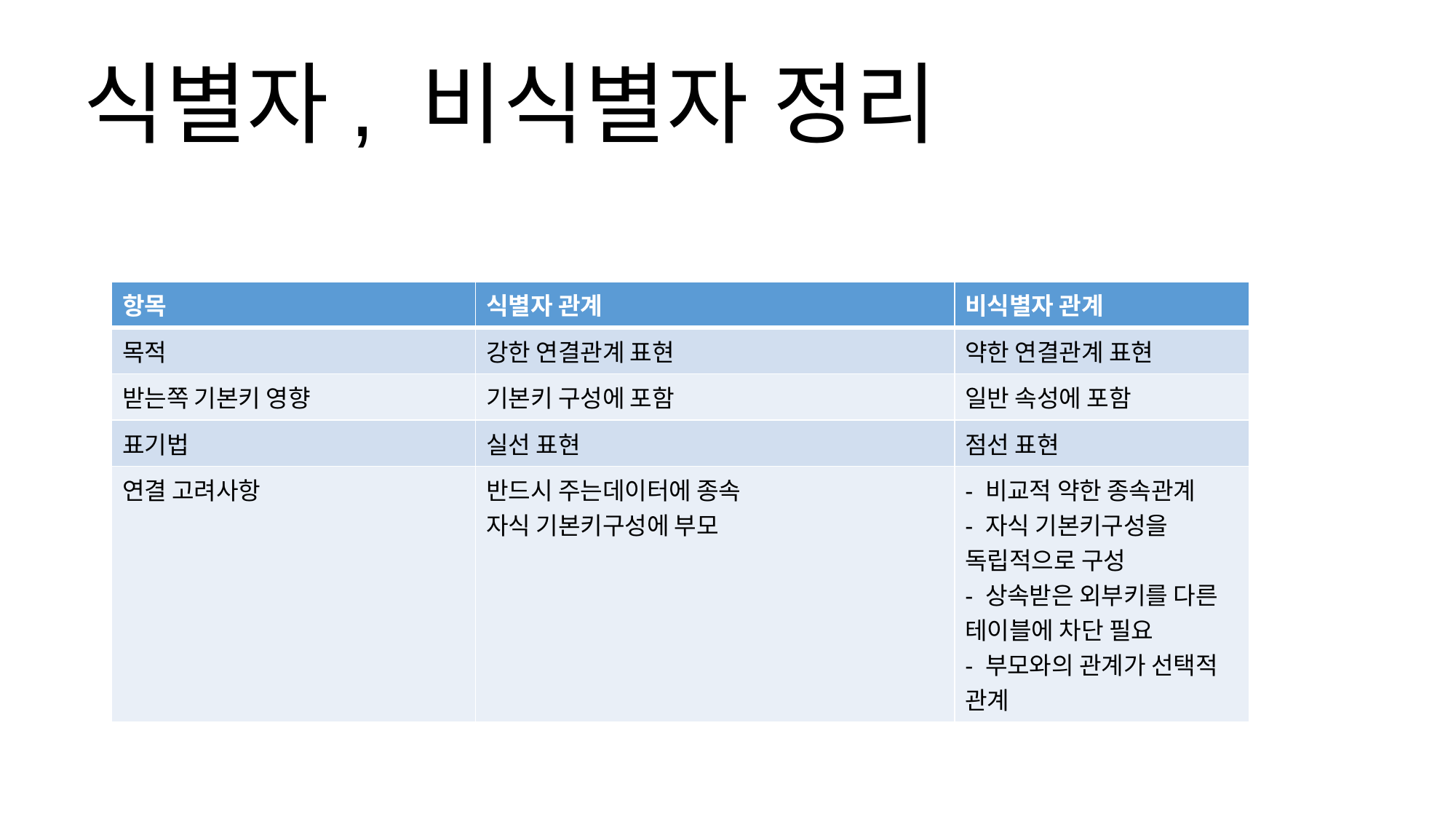

# 식별자, 비식별자 정리

| 항목 | 식별자 관계 | 비식별자 관계 |
| --- | --- | --- |
| 목적 | 강한 연결관계 표현 | 약한 연결관계 표현 |
| 받는쪽 기본키 영향 | 기본키 구성에 포함 | 일반 속성에 포함 |
| 표기법 | 실선 표현 | 점선 표현 |
| 연결 고려사항 | 반드시 주는데이터에 종속 자식 기본키구성에 부모 | - 비교적 약한 종속관계 - 자식 기본키구성을 독립적으로 구성 - 상속받은 외부키를 다른 테이블에 차단 필요 - 부모와의 관계가 선택적 관계 |